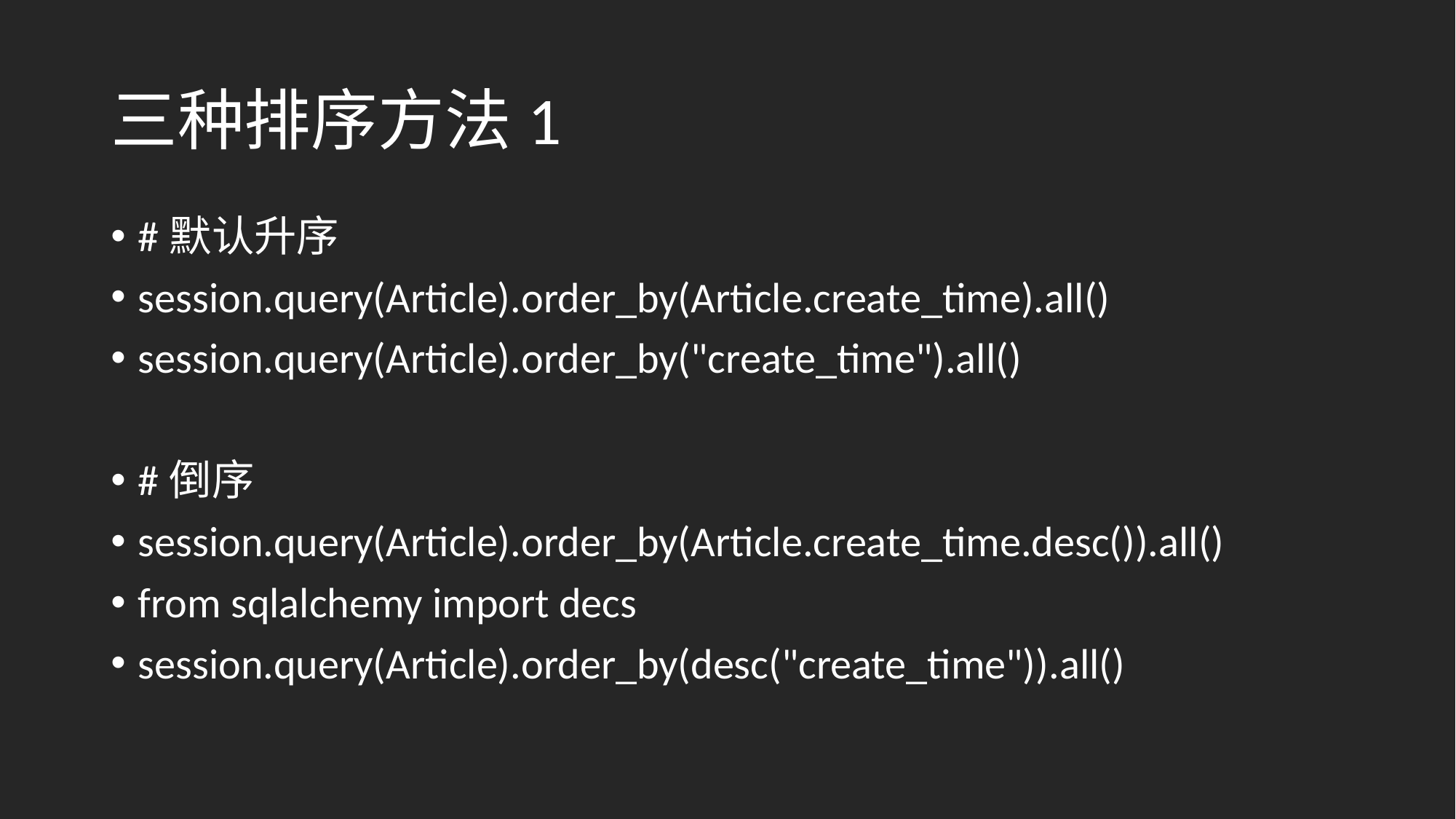

# 三种排序方法1
#默认升序
session.query(Article).order_by(Article.create_time).all()
session.query(Article).order_by("create_time").all()

#倒序
session.query(Article).order_by(Article.create_time.desc()).all()
from sqlalchemy import decs
session.query(Article).order_by(desc("create_time")).all()